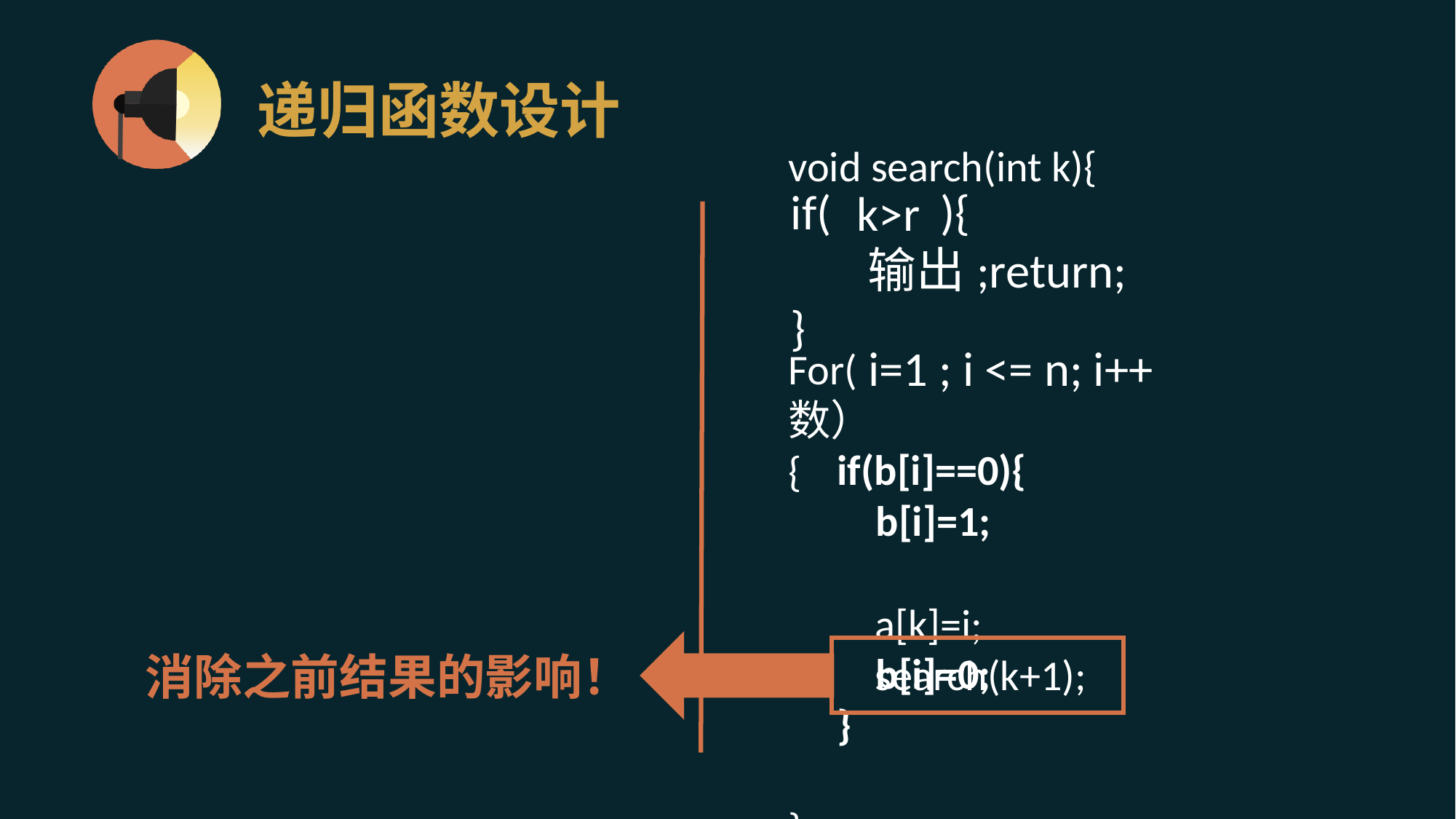

# 递归函数设计
void search(int k){

For(选择当前位置上可以填的数）
{

         a[k]=i;
         search(k+1);

}
return;
}
if(          ){
      输出;return;
}
k>r
i=1 ; i <= n; i++
if(b[i]==0){
    b[i]=1;

    b[i]=0;
}

消除之前结果的影响！